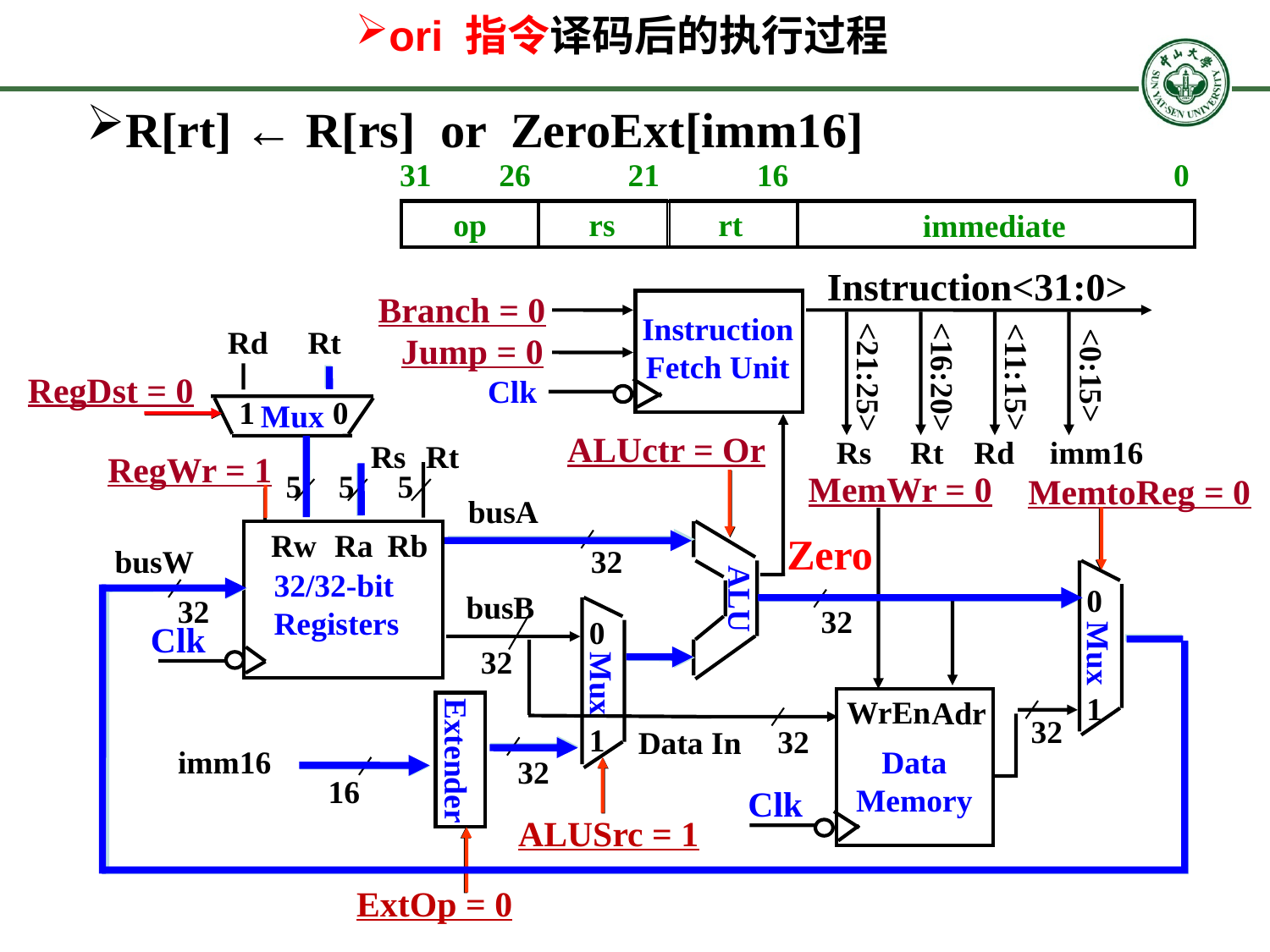

# ori 指令译码后的执行过程
R[rt] ← R[rs]  or  ZeroExt[imm16]
31
26
21
16
0
op

rs

rt

immediate

Instruction<31:0>
Branch = 0

Instruction
Fetch Unit

Rd
Rt
Jump = 0
<0:15>
<21:25>
<16:20>
<11:15>

RegDst = 0

Clk

1
0
Mux

ALUctr = Or
Rs
Rt
Rd
imm16
Rs
Rt

RegWr = 1
5
5
5
MemWr = 0

MemtoReg = 0

busA

Rw
Ra
Rb

Zero

busW
32

32/32-bit
Registers

ALU

0

busB

32

32

0
Clk

Mux
32

Mux

1
WrEn
Adr

32

1

32
Data In

Extender
imm16
Data
Memory

32

16

Clk

ALUSrc = 1

ExtOp = 0